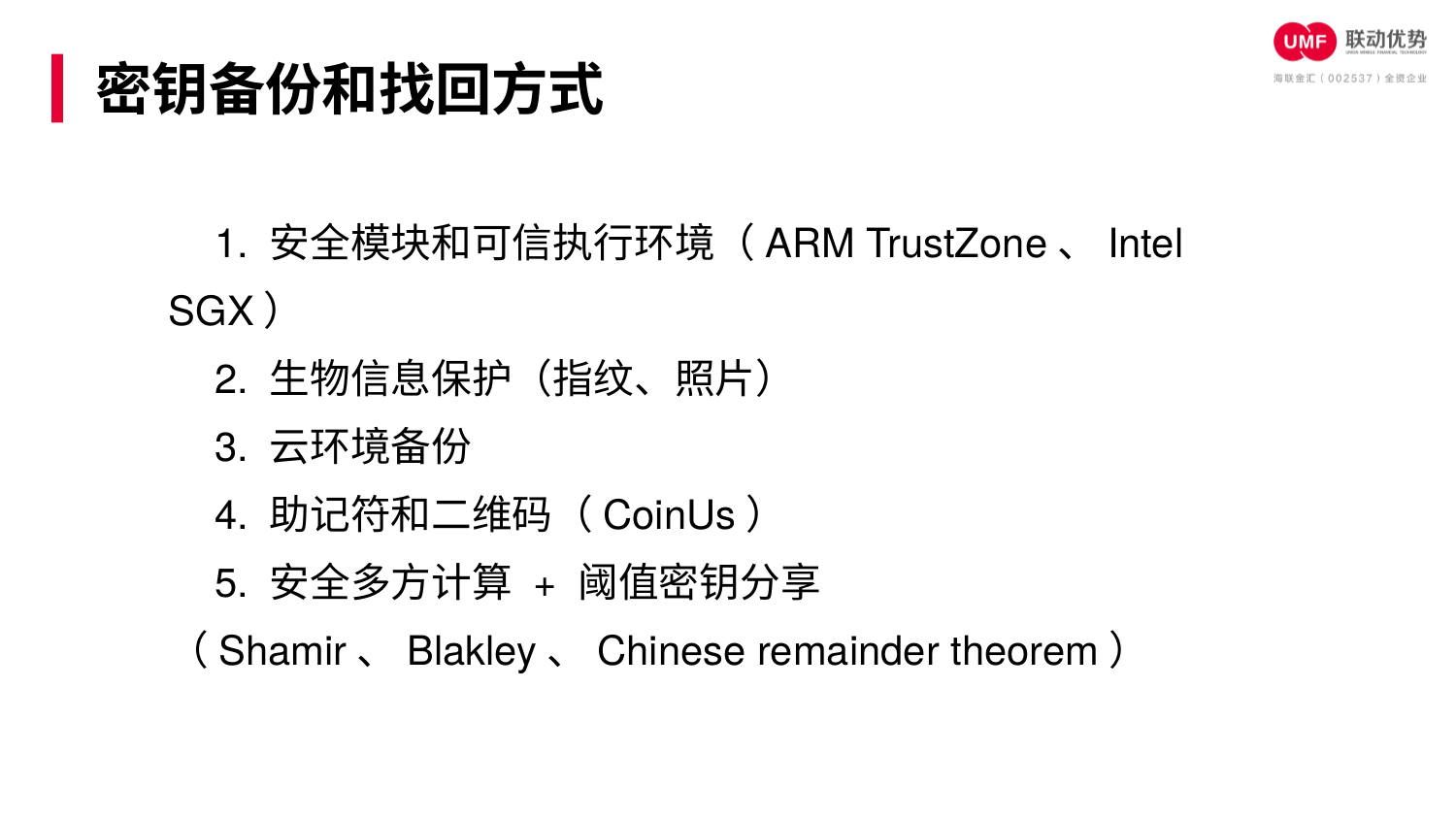

密钥备份和找回方式
1. 安全模块和可信执行环境（ARM TrustZone、Intel SGX）
2. 生物信息保护（指纹、照片）
3. 云环境备份
4. 助记符和二维码（CoinUs）
5. 安全多方计算 + 阈值密钥分享（Shamir、Blakley、Chinese remainder theorem）